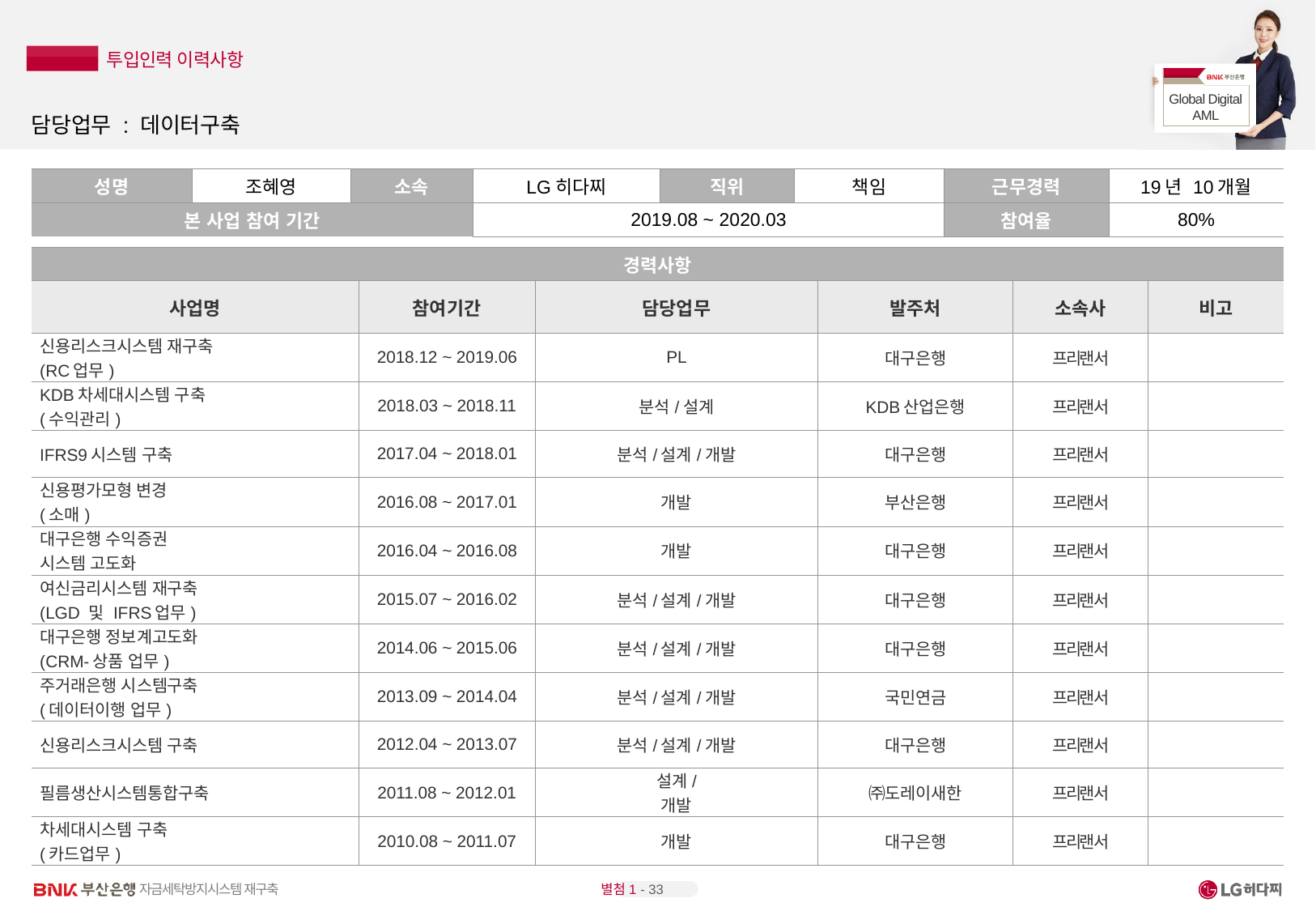

# 담당업무 : 데이터구축
| 성명 | 조혜영 | 소속 | LG히다찌 | 직위 | 책임 | 근무경력 | 19년 10개월 |
| --- | --- | --- | --- | --- | --- | --- | --- |
| 본 사업 참여 기간 |  |  | 2019.08 ~ 2020.03 |  |  | 참여율 | 80% |
| 경력사항 |  |  |  |  |  |
| --- | --- | --- | --- | --- | --- |
| 사업명 | 참여기간 | 담당업무 | 발주처 | 소속사 | 비고 |
| 신용리스크시스템 재구축 (RC업무) | 2018.12 ~ 2019.06 | PL | 대구은행 | 프리랜서 |  |
| KDB차세대시스템 구축 (수익관리) | 2018.03 ~ 2018.11 | 분석/설계 | KDB산업은행 | 프리랜서 |  |
| IFRS9시스템 구축 | 2017.04 ~ 2018.01 | 분석/설계/개발 | 대구은행 | 프리랜서 |  |
| 신용평가모형 변경 (소매) | 2016.08 ~ 2017.01 | 개발 | 부산은행 | 프리랜서 |  |
| 대구은행 수익증권 시스템 고도화 | 2016.04 ~ 2016.08 | 개발 | 대구은행 | 프리랜서 |  |
| 여신금리시스템 재구축 (LGD 및 IFRS업무) | 2015.07 ~ 2016.02 | 분석/설계/개발 | 대구은행 | 프리랜서 |  |
| 대구은행 정보계고도화 (CRM-상품 업무) | 2014.06 ~ 2015.06 | 분석/설계/개발 | 대구은행 | 프리랜서 |  |
| 주거래은행 시스템구축 (데이터이행 업무) | 2013.09 ~ 2014.04 | 분석/설계/개발 | 국민연금 | 프리랜서 |  |
| 신용리스크시스템 구축 | 2012.04 ~ 2013.07 | 분석/설계/개발 | 대구은행 | 프리랜서 |  |
| 필름생산시스템통합구축 | 2011.08 ~ 2012.01 | 설계/ 개발 | ㈜도레이새한 | 프리랜서 |  |
| 차세대시스템 구축 (카드업무) | 2010.08 ~ 2011.07 | 개발 | 대구은행 | 프리랜서 |  |
별첨1 - 33